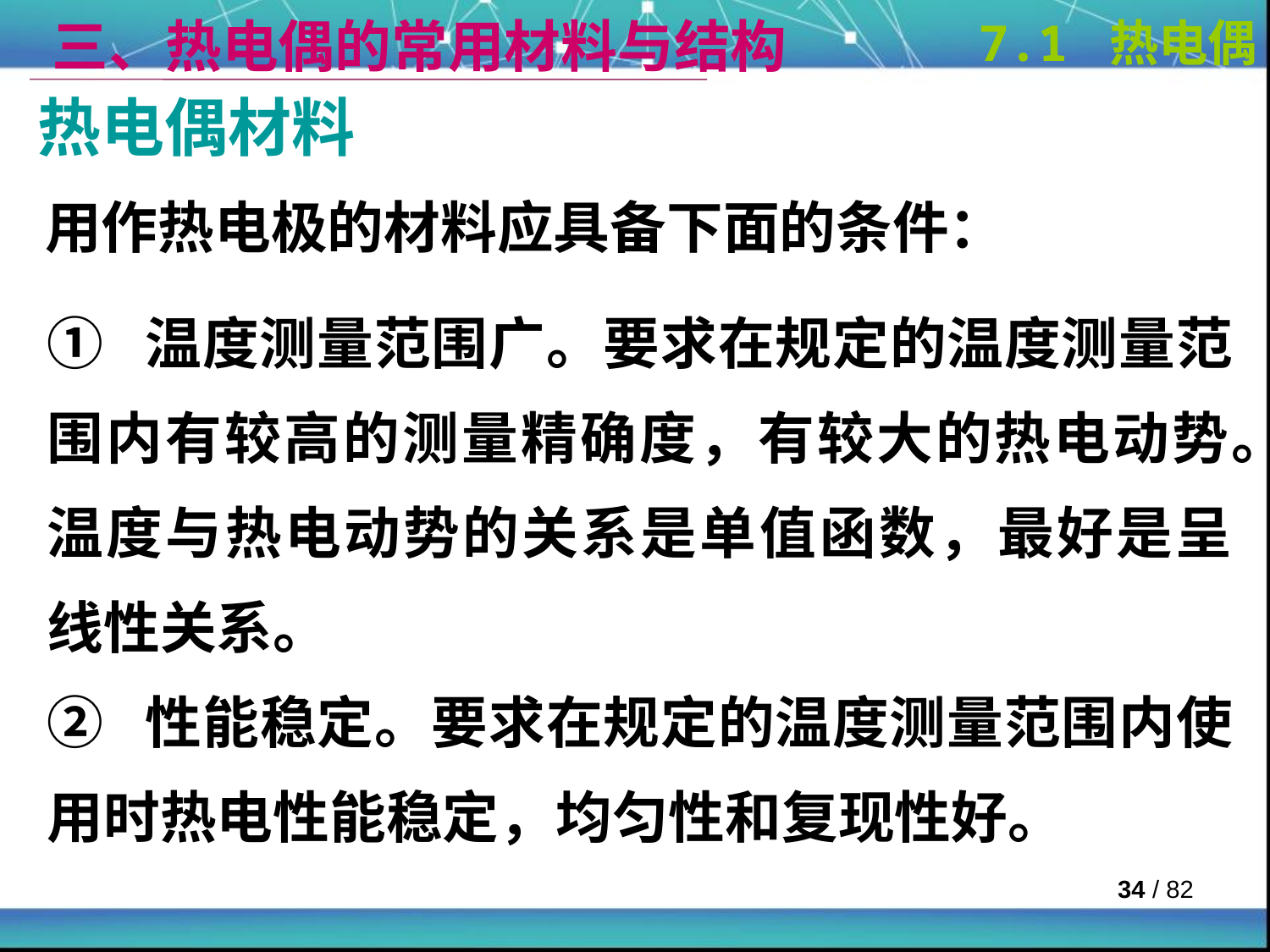

三、热电偶的常用材料与结构
7.1 热电偶
热电偶材料

用作热电极的材料应具备下面的条件：
①  温度测量范围广。要求在规定的温度测量范围内有较高的测量精确度，有较大的热电动势。温度与热电动势的关系是单值函数，最好是呈线性关系。
②  性能稳定。要求在规定的温度测量范围内使用时热电性能稳定，均匀性和复现性好。
34 / 82